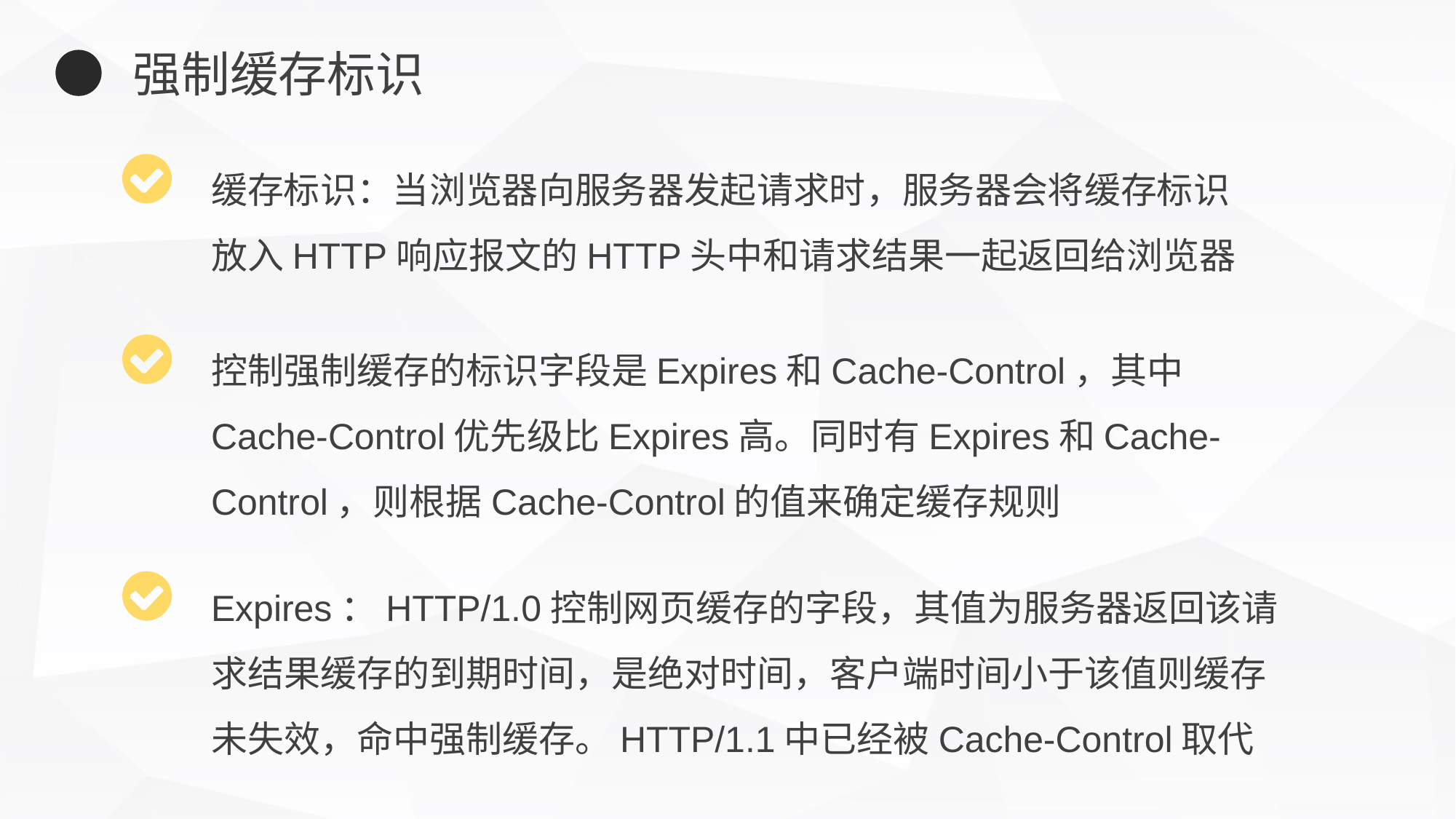

强制缓存标识

缓存标识：当浏览器向服务器发起请求时，服务器会将缓存标识放入HTTP响应报文的HTTP头中和请求结果一起返回给浏览器

控制强制缓存的标识字段是Expires和Cache-Control，其中Cache-Control优先级比Expires高。同时有Expires和Cache-Control，则根据Cache-Control的值来确定缓存规则

Expires：HTTP/1.0控制网页缓存的字段，其值为服务器返回该请求结果缓存的到期时间，是绝对时间，客户端时间小于该值则缓存未失效，命中强制缓存。HTTP/1.1中已经被Cache-Control取代